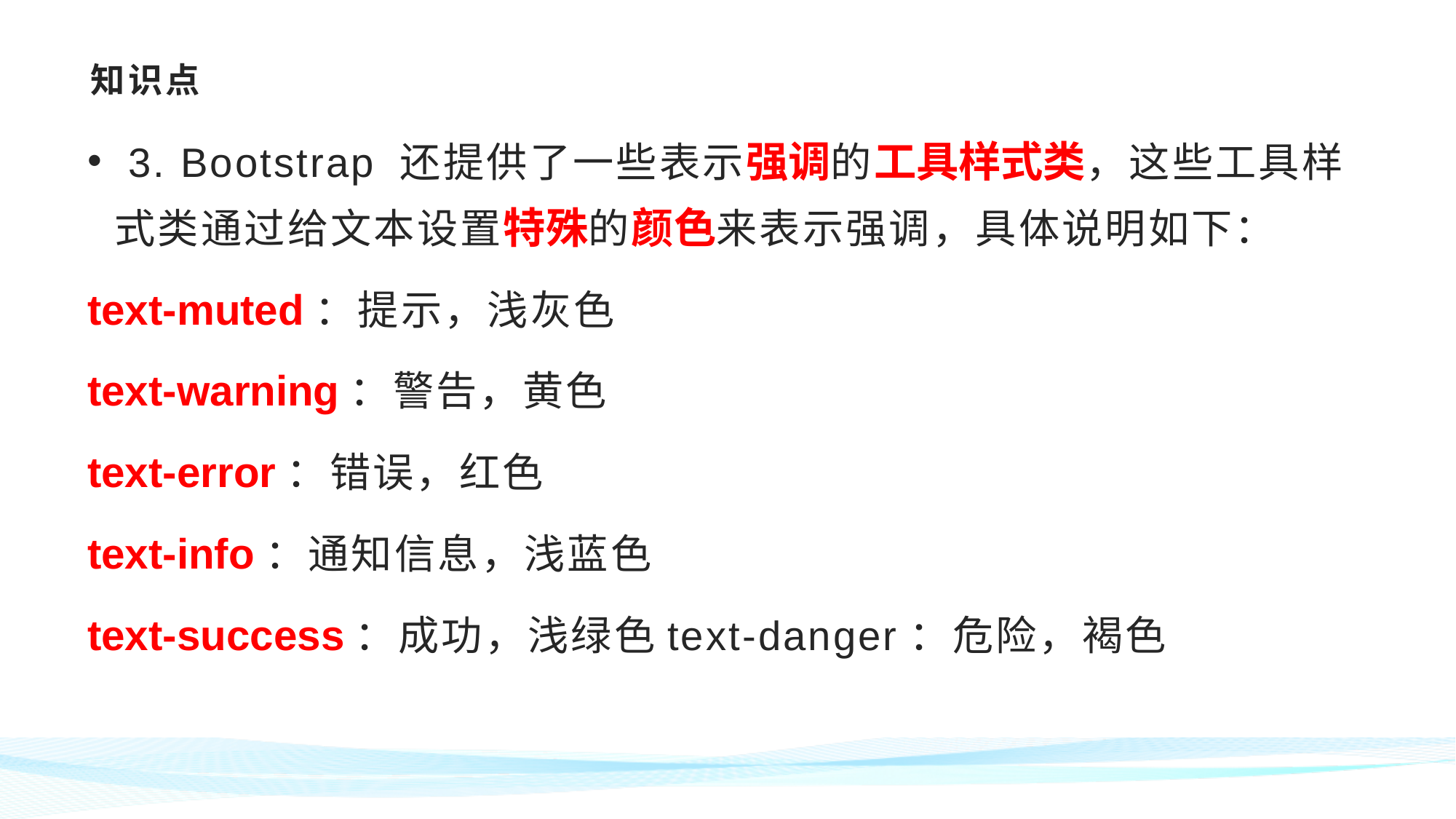

# 知识点
 3. Bootstrap 还提供了一些表示强调的工具样式类，这些工具样式类通过给文本设置特殊的颜色来表示强调，具体说明如下：
text-muted：提示，浅灰色
text-warning：警告，黄色
text-error：错误，红色
text-info：通知信息，浅蓝色
text-success：成功，浅绿色text-danger：危险，褐色